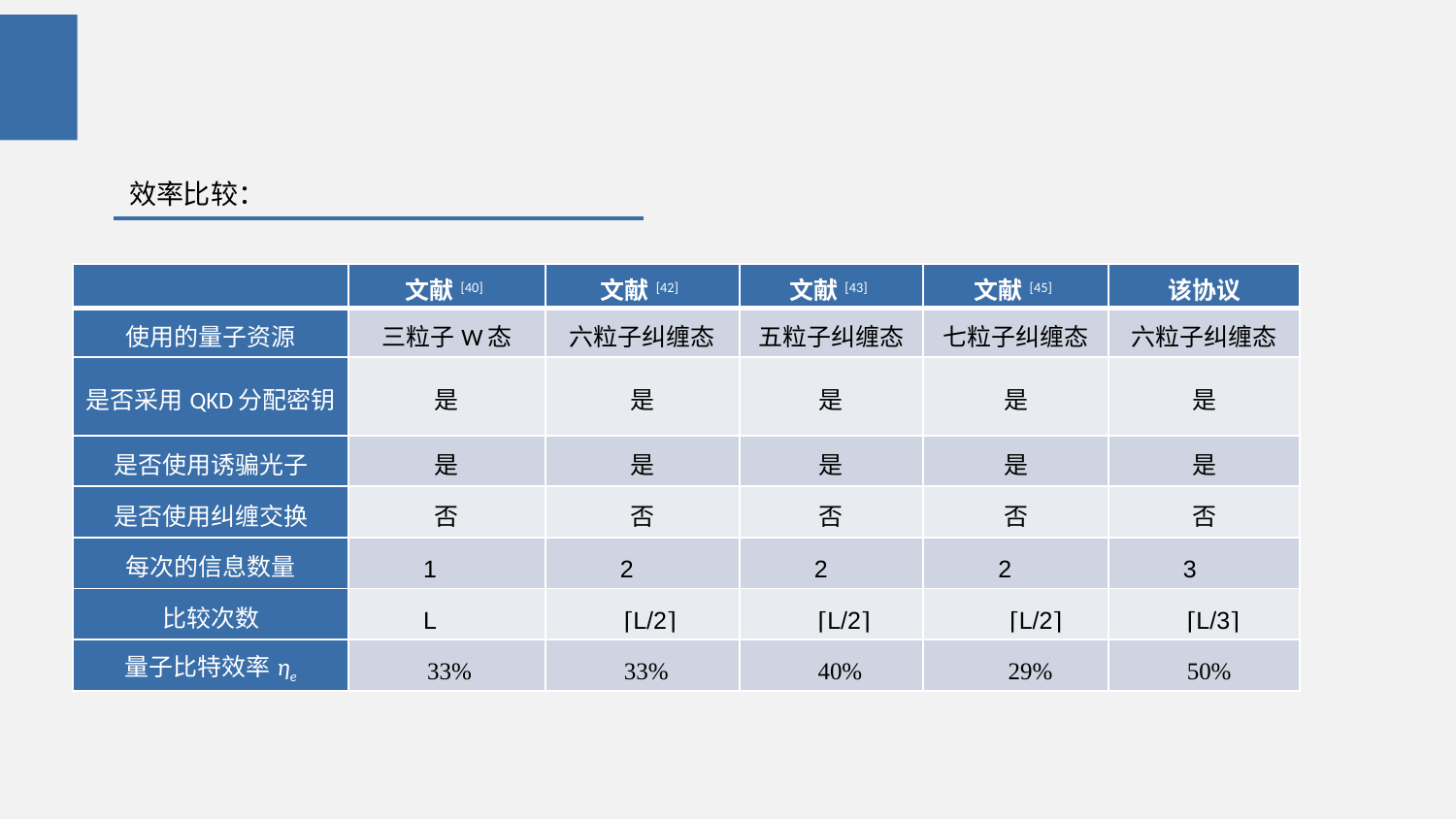

效率比较：
|  | 文献[40] | 文献[42] | 文献[43] | 文献[45] | 该协议 |
| --- | --- | --- | --- | --- | --- |
| 使用的量子资源 | 三粒子W态 | 六粒子纠缠态 | 五粒子纠缠态 | 七粒子纠缠态 | 六粒子纠缠态 |
| 是否采用QKD分配密钥 | 是 | 是 | 是 | 是 | 是 |
| 是否使用诱骗光子 | 是 | 是 | 是 | 是 | 是 |
| 是否使用纠缠交换 | 否 | 否 | 否 | 否 | 否 |
| 每次的信息数量 | 1 | 2 | 2 | 2 | 3 |
| 比较次数 | L | ⌈L/2⌉ | ⌈L/2⌉ | ⌈L/2⌉ | ⌈L/3⌉ |
| 量子比特效率ηe | 33% | 33% | 40% | 29% | 50% |